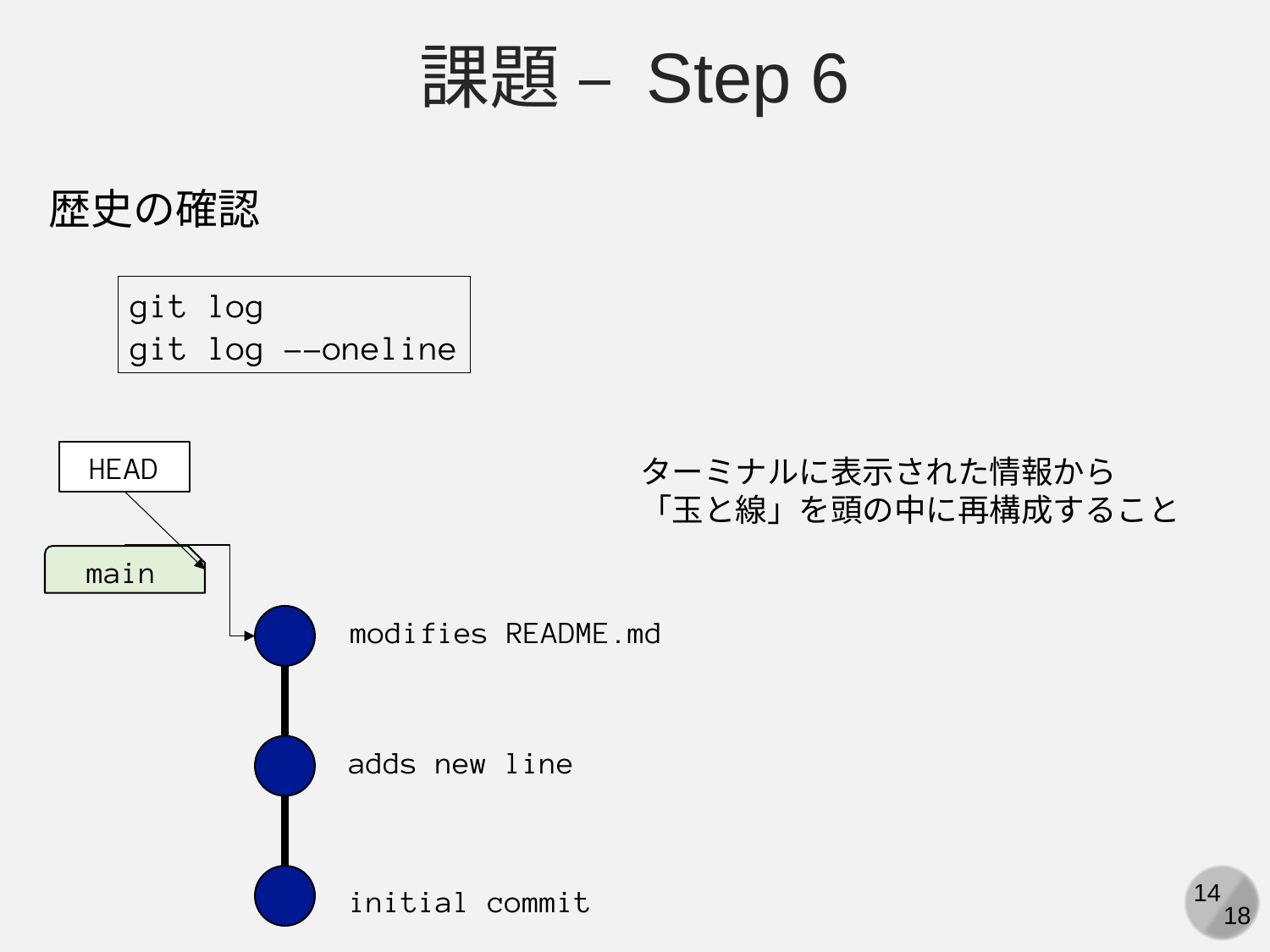

課題 – Step 6
歴史の確認
git log
git log --oneline
HEAD
ターミナルに表示された情報から
「玉と線」を頭の中に再構成すること
main

modifies README.md

adds new line

initial commit